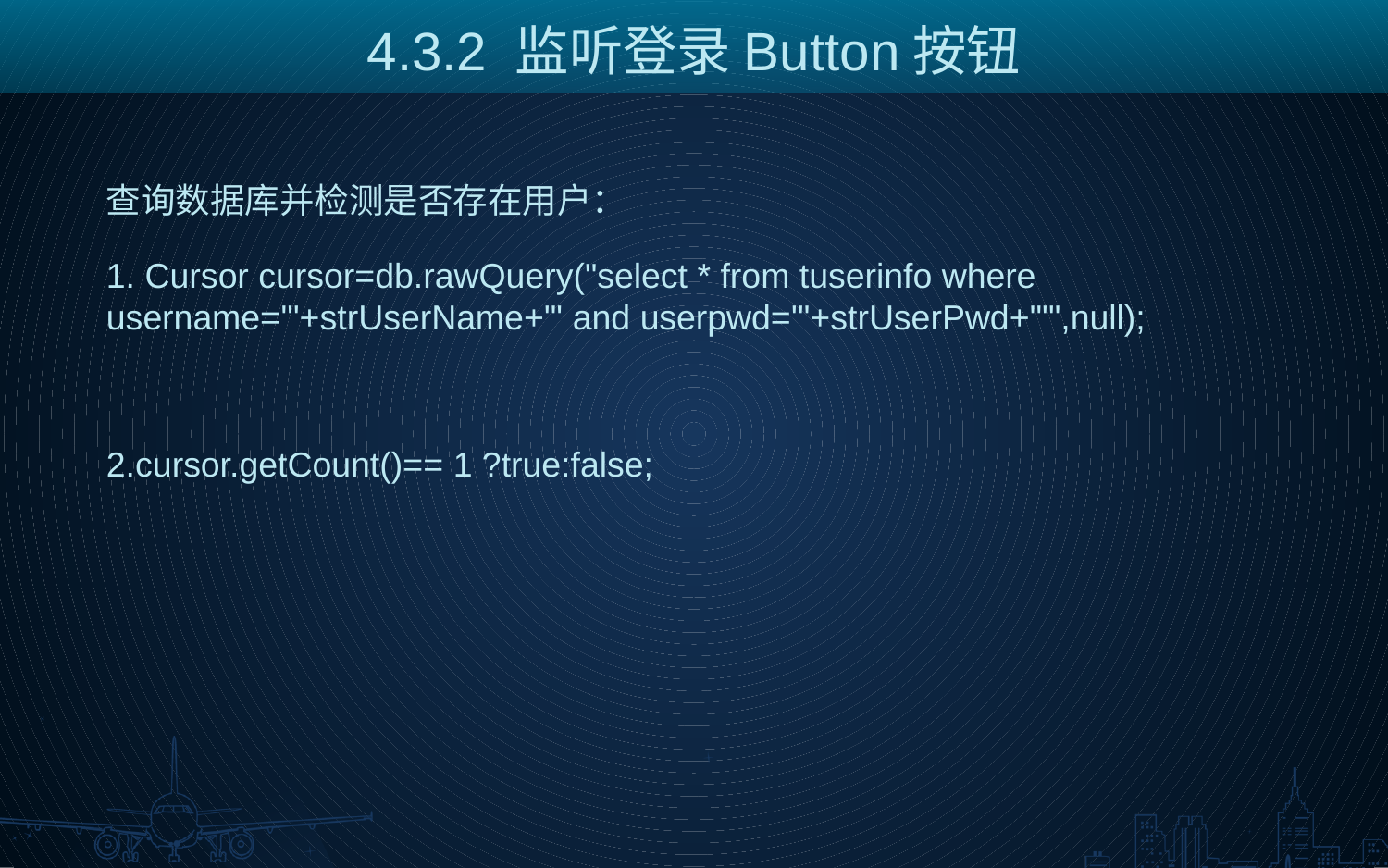

4.3.2 监听登录Button按钮
查询数据库并检测是否存在用户：
1. Cursor cursor=db.rawQuery("select * from tuserinfo where username='"+strUserName+"' and userpwd='"+strUserPwd+"'",null);
2.cursor.getCount()== 1 ?true:false;